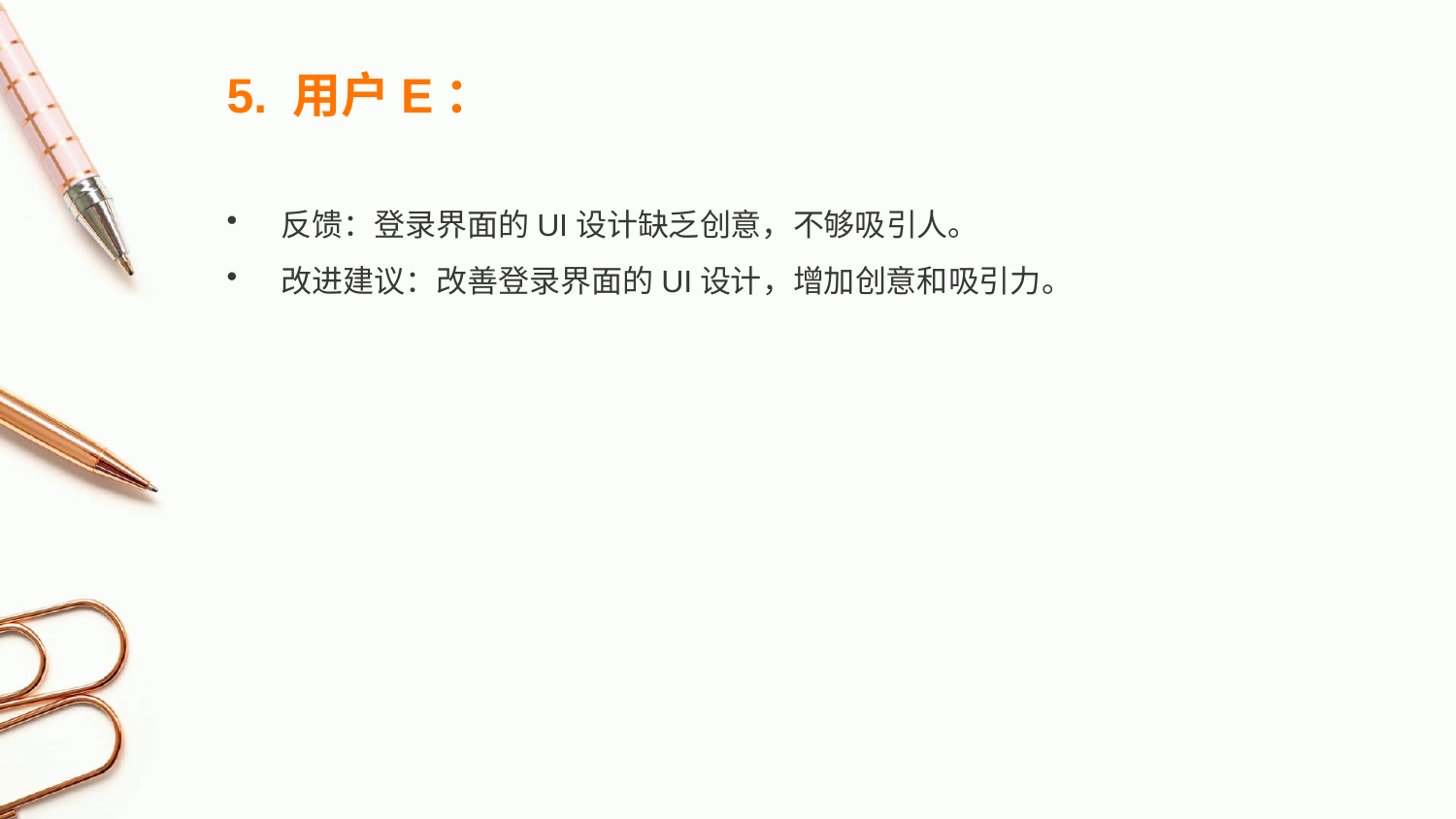

5. 用户E：
反馈：登录界面的UI设计缺乏创意，不够吸引人。
改进建议：改善登录界面的UI设计，增加创意和吸引力。